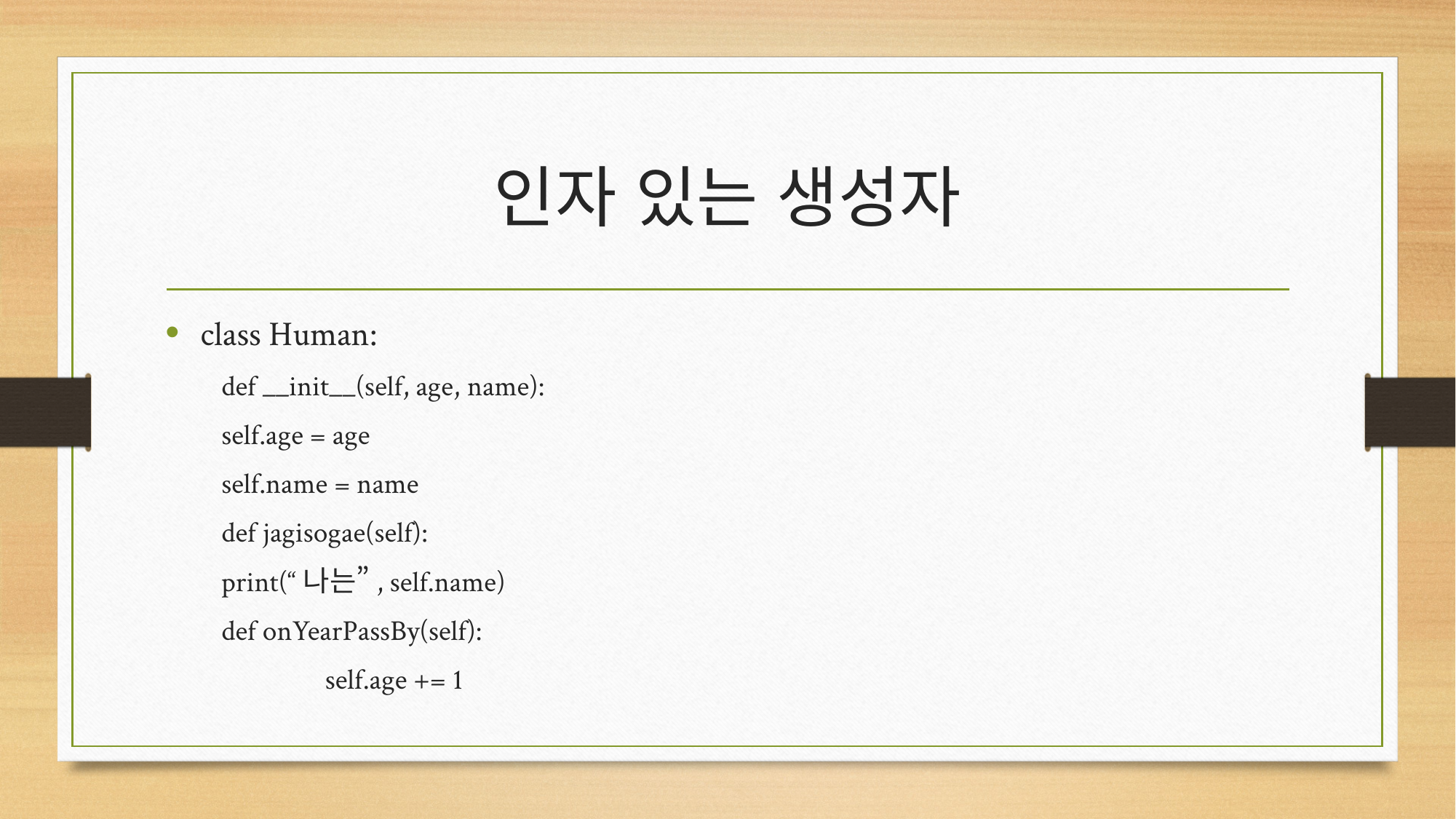

# 인자 있는 생성자
class Human:
def __init__(self, age, name):
	self.age = age
	self.name = name
def jagisogae(self):
	print(“나는”, self.name)
def onYearPassBy(self):
 	self.age += 1